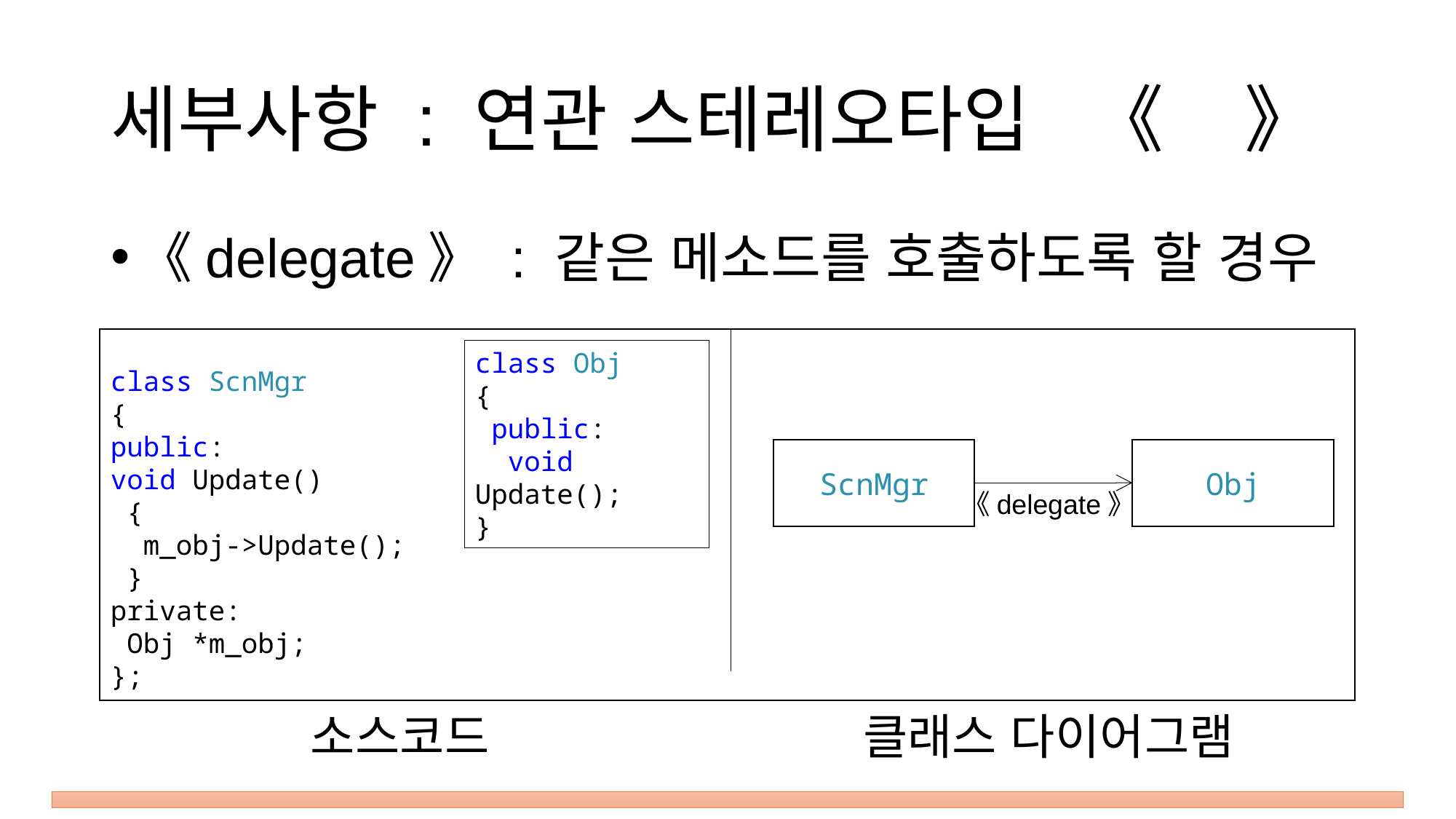

# 세부사항 : 연관 스테레오타입   《    》
《delegate》 : 같은 메소드를 호출하도록 할 경우

class Obj
{
 public:
  void Update();
}
class ScnMgr
{
public:
void Update()
 {
  m_obj->Update();
 }
private:
 Obj *m_obj;
};
Obj
ScnMgr
《delegate》
클래스 다이어그램
소스코드